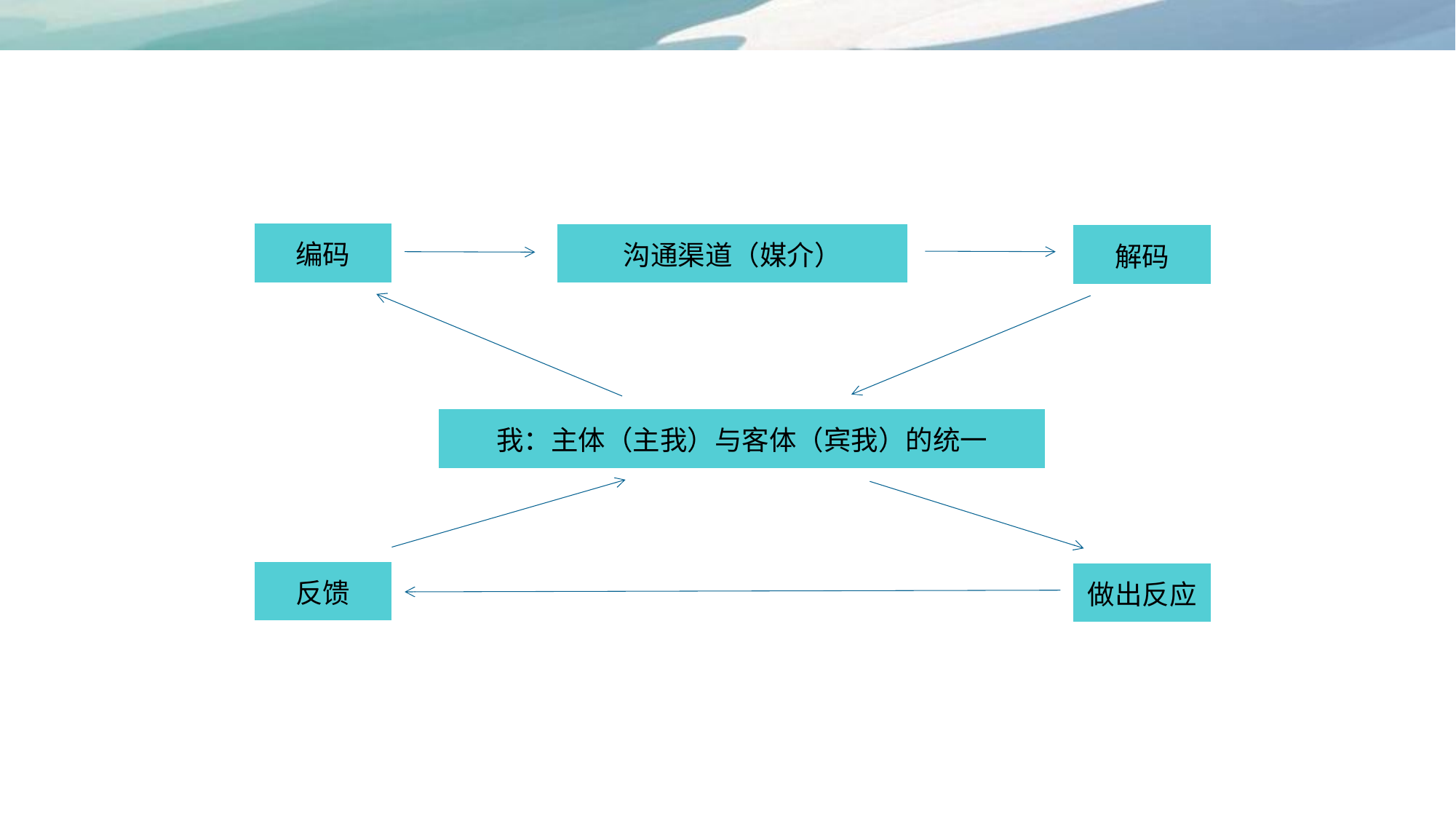

| 编码 |
| --- |
| 沟通渠道（媒介） |
| --- |
| 解码 |
| --- |
| 我：主体（主我）与客体（宾我）的统一 |
| --- |
| 反馈 |
| --- |
| 做出反应 |
| --- |